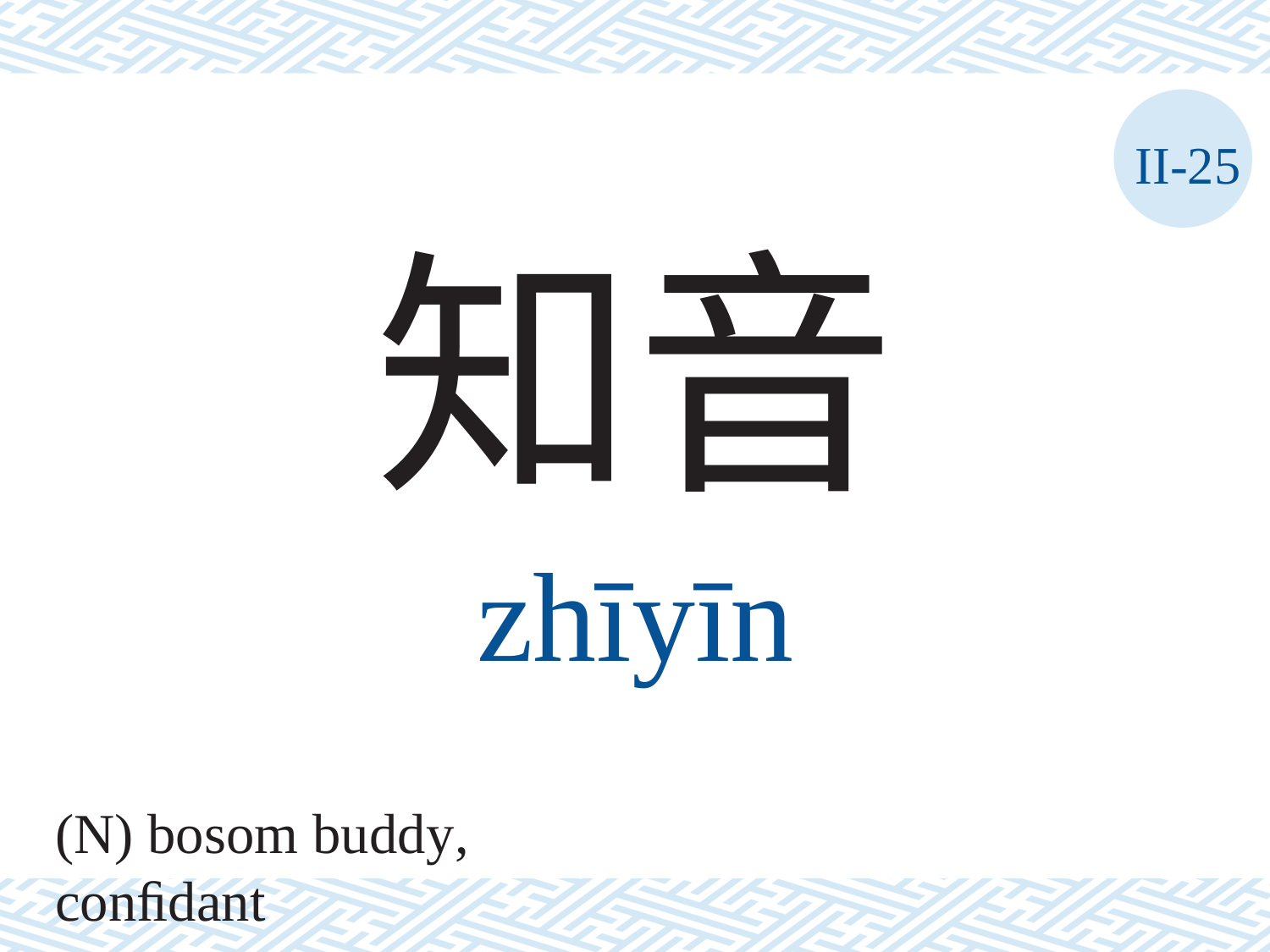

II-25
知音
zhīyīn
(N) bosom buddy, conﬁdant